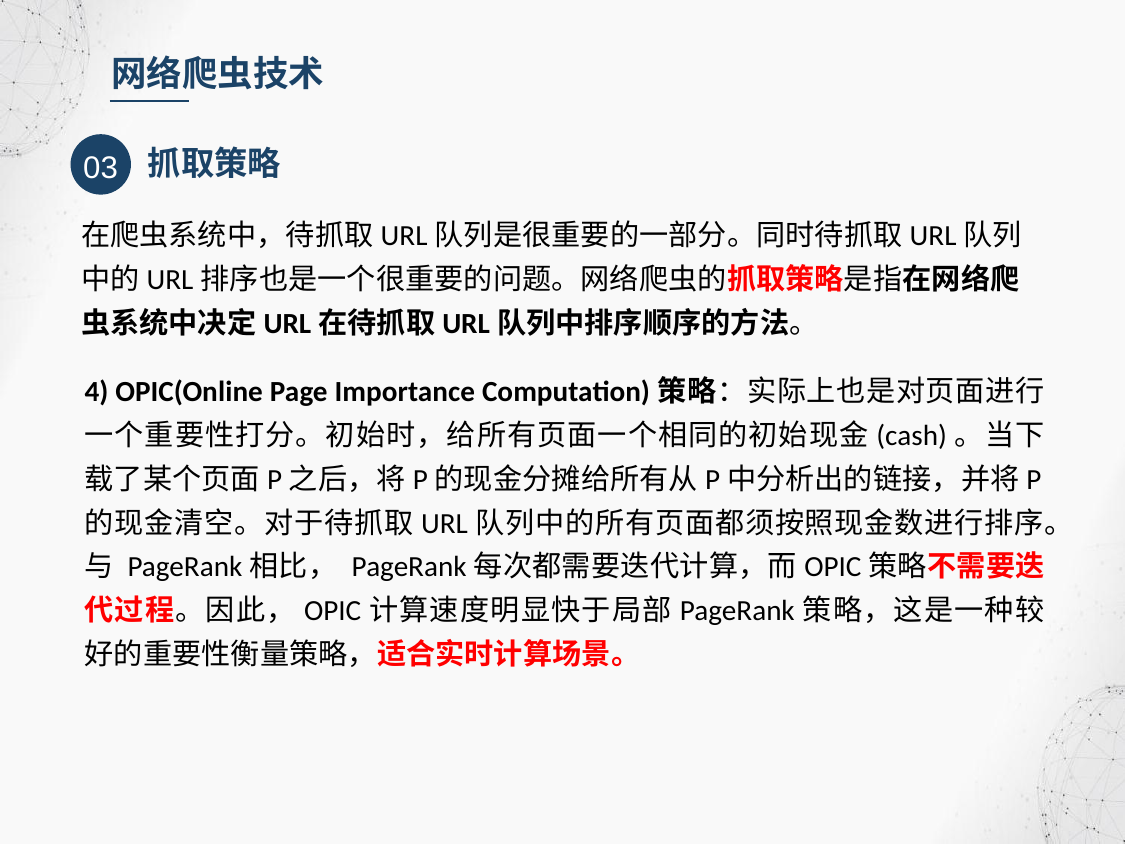

网络爬虫技术

03
抓取策略
在爬虫系统中，待抓取URL队列是很重要的一部分。同时待抓取URL队列中的URL排序也是一个很重要的问题。网络爬虫的抓取策略是指在网络爬虫系统中决定URL在待抓取URL队列中排序顺序的方法。
4) OPIC(Online Page Importance Computation)策略：实际上也是对页面进行一个重要性打分。初始时，给所有页面一个相同的初始现金(cash)。当下载了某个页面P之后，将P的现金分摊给所有从P中分析出的链接，并将P的现金清空。对于待抓取URL队列中的所有页面都须按照现金数进行排序。与 PageRank相比， PageRank每次都需要迭代计算，而OPIC策略不需要迭代过程。因此，OPIC计算速度明显快于局部PageRank策略，这是一种较好的重要性衡量策略，适合实时计算场景。